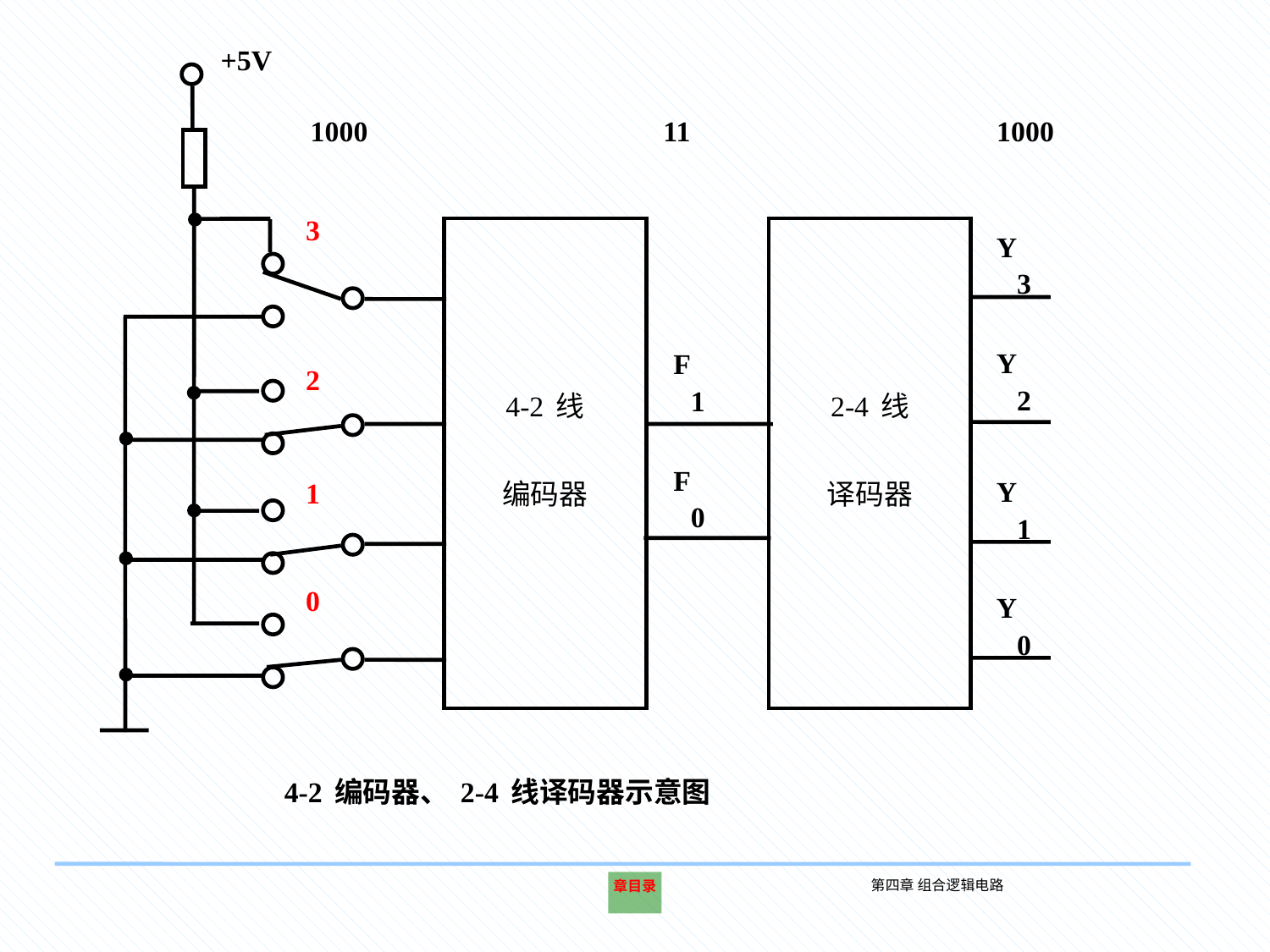

+5V

1000
11
1000

3

4-2线
编码器
2-4线
译码器

Y3

Y2
F1
2

F0
Y1
1

0
Y0

4-2编码器、2-4线译码器示意图
43
第四章 组合逻辑电路